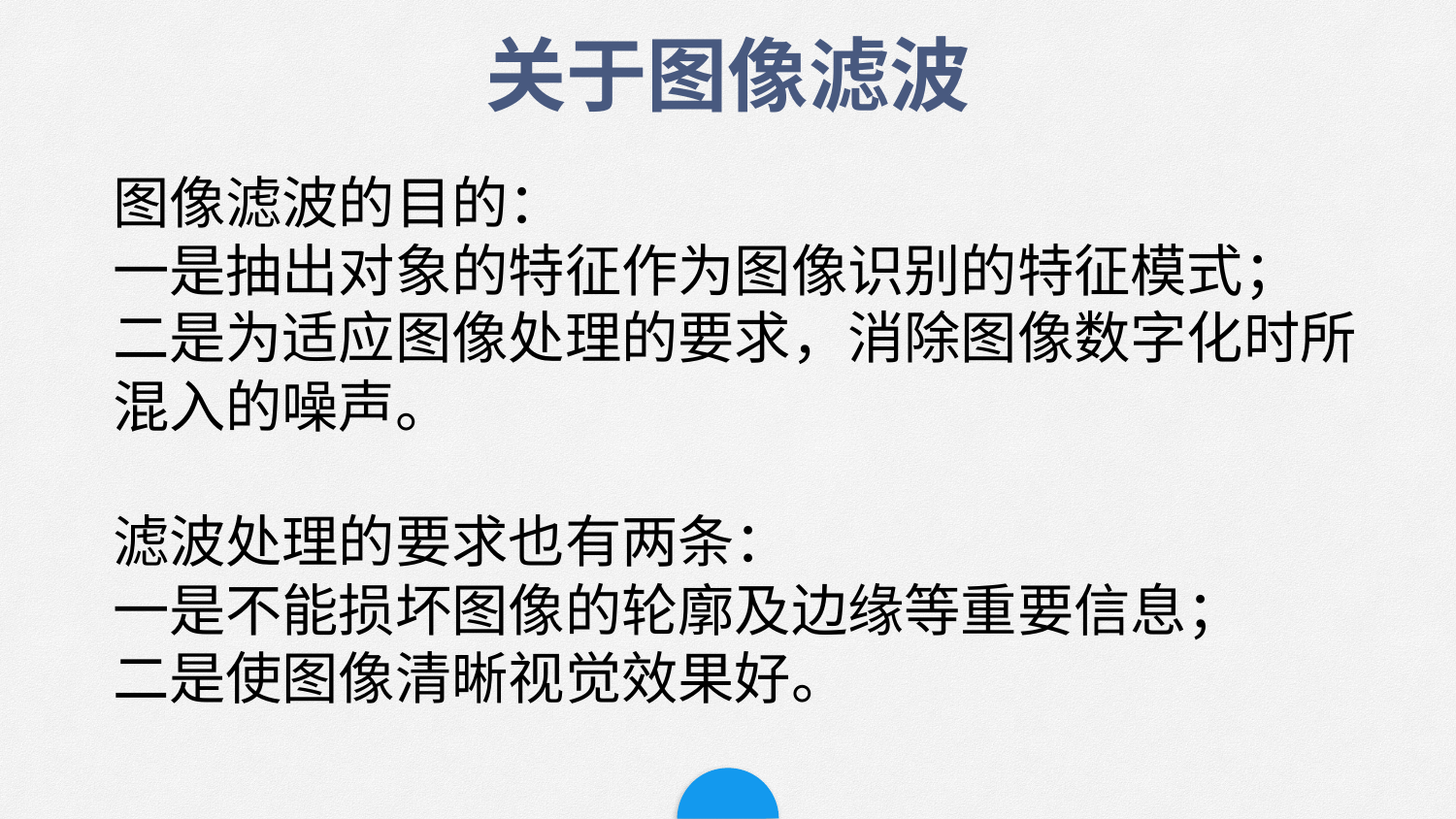

关于图像滤波
图像滤波的目的：
一是抽出对象的特征作为图像识别的特征模式；
二是为适应图像处理的要求，消除图像数字化时所混入的噪声。

滤波处理的要求也有两条：
一是不能损坏图像的轮廓及边缘等重要信息；
二是使图像清晰视觉效果好。

5